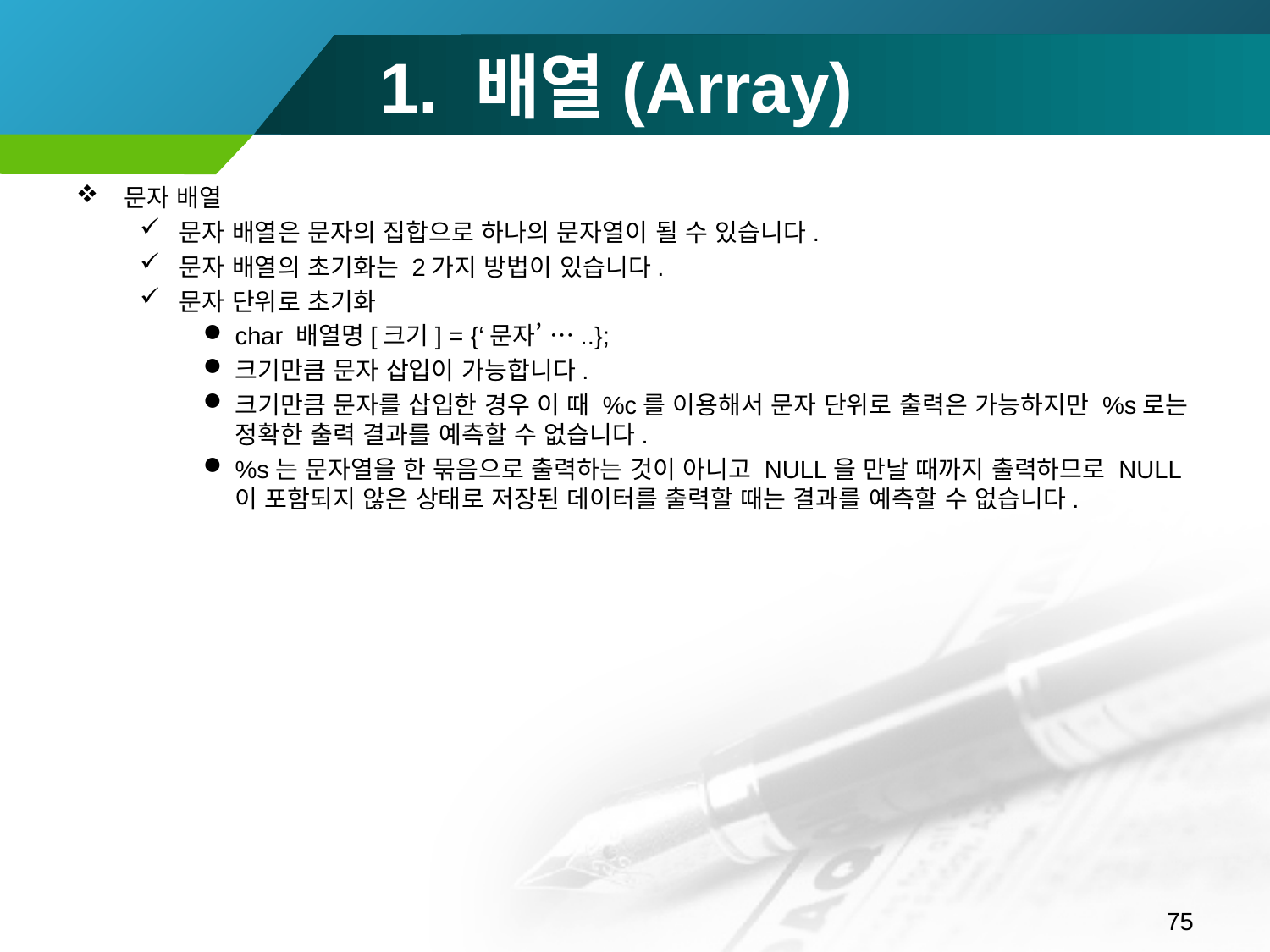

# 1. 배열(Array)
문자 배열
문자 배열은 문자의 집합으로 하나의 문자열이 될 수 있습니다.
문자 배열의 초기화는 2가지 방법이 있습니다.
문자 단위로 초기화
char 배열명[크기] = {‘문자’ …..};
크기만큼 문자 삽입이 가능합니다.
크기만큼 문자를 삽입한 경우 이 때 %c를 이용해서 문자 단위로 출력은 가능하지만 %s로는 정확한 출력 결과를 예측할 수 없습니다.
%s는 문자열을 한 묶음으로 출력하는 것이 아니고 NULL을 만날 때까지 출력하므로 NULL이 포함되지 않은 상태로 저장된 데이터를 출력할 때는 결과를 예측할 수 없습니다.
75